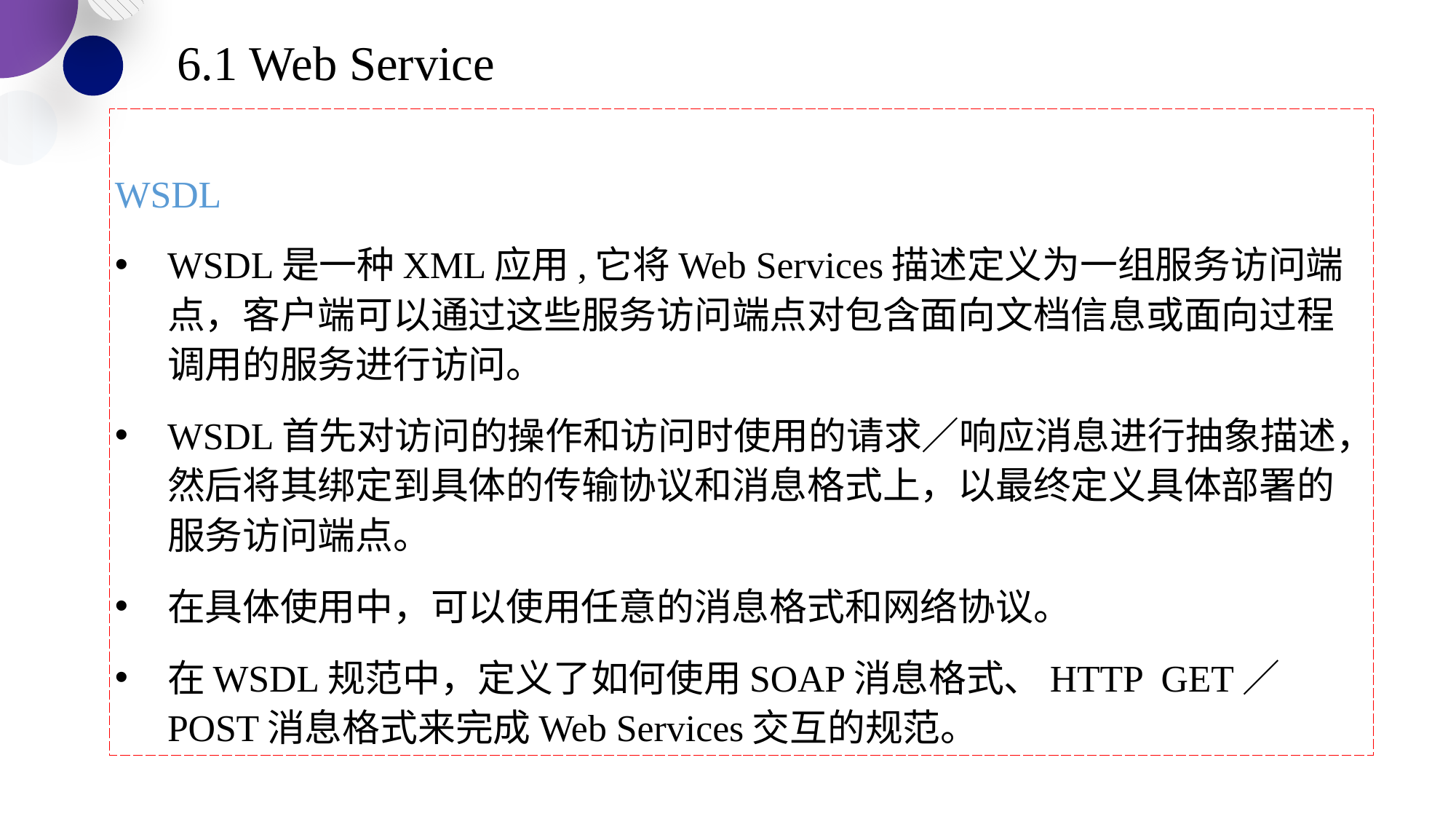

6.1 Web Service

WSDL
WSDL是一种XML应用,它将Web Services描述定义为一组服务访问端点，客户端可以通过这些服务访问端点对包含面向文档信息或面向过程调用的服务进行访问。
WSDL首先对访问的操作和访问时使用的请求／响应消息进行抽象描述，然后将其绑定到具体的传输协议和消息格式上，以最终定义具体部署的服务访问端点。
在具体使用中，可以使用任意的消息格式和网络协议。
在WSDL规范中，定义了如何使用SOAP消息格式、HTTP  GET／POST消息格式来完成Web Services交互的规范。